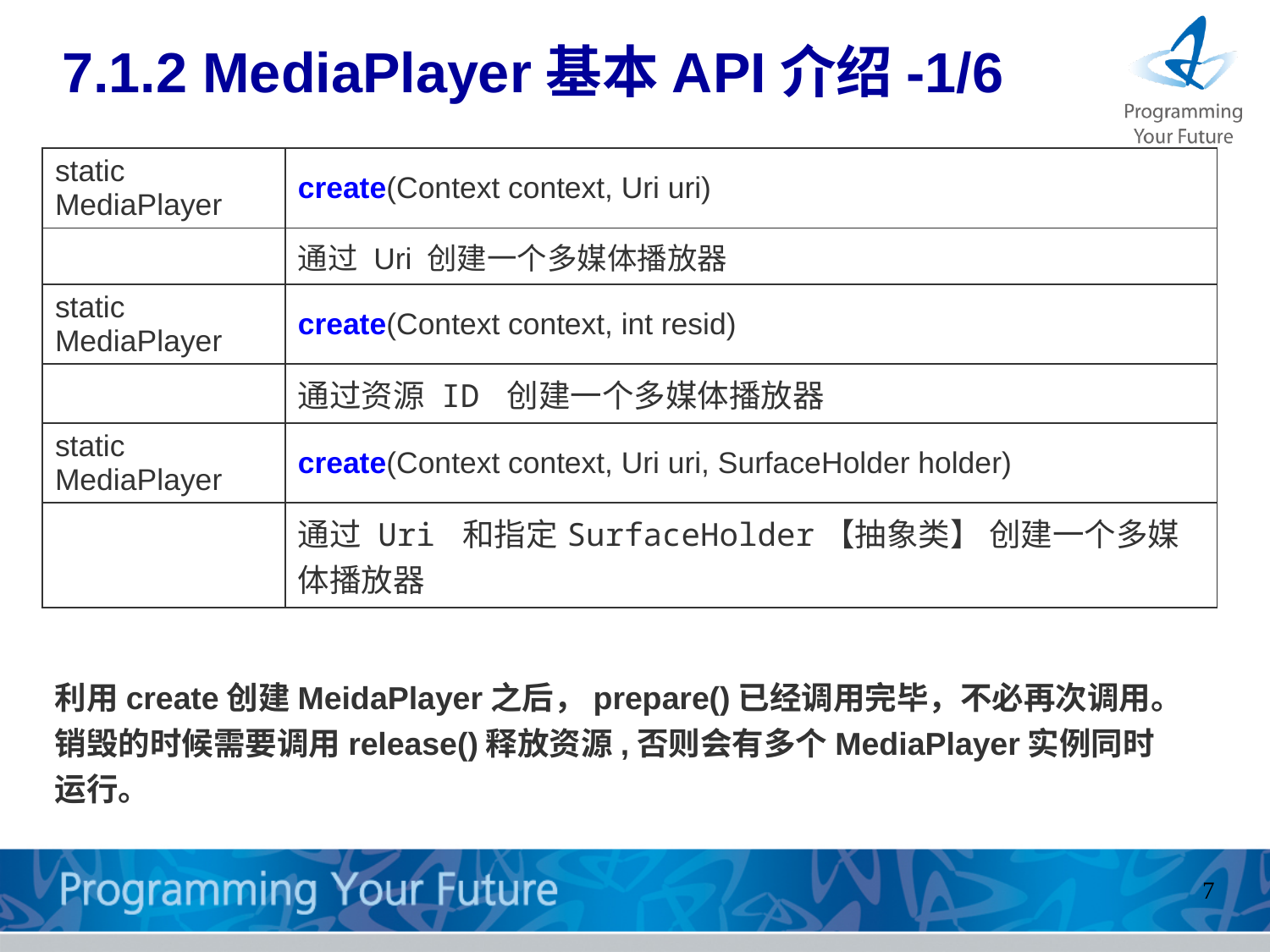

7.1.2 MediaPlayer基本API介绍-1/6
| static MediaPlayer | create(Context context, Uri uri) |
| --- | --- |
|  | 通过 Uri 创建一个多媒体播放器 |
| static MediaPlayer | create(Context context, int resid) |
|  | 通过资源 ID 创建一个多媒体播放器 |
| static MediaPlayer | create(Context context, Uri uri, SurfaceHolder holder) |
|  | 通过 Uri 和指定SurfaceHolder【抽象类】 创建一个多媒体播放器 |
利用create创建MeidaPlayer之后，prepare()已经调用完毕，不必再次调用。
销毁的时候需要调用release()释放资源,否则会有多个MediaPlayer实例同时
运行。